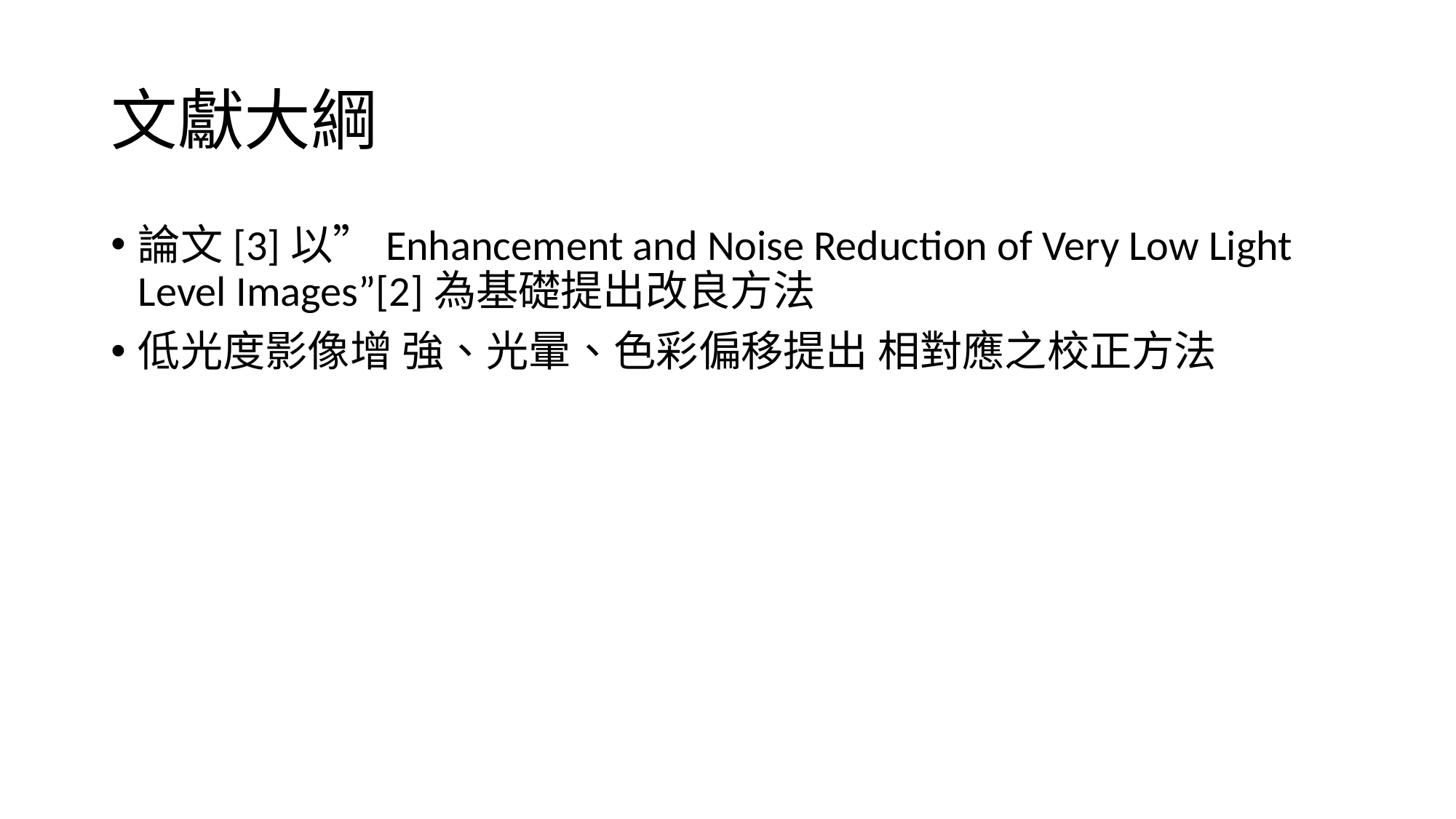

# 文獻大綱
論文[3]以”Enhancement and Noise Reduction of Very Low Light Level Images”[2]為基礎提出改良方法
低光度影像增 強、光暈、色彩偏移提出 相對應之校正方法